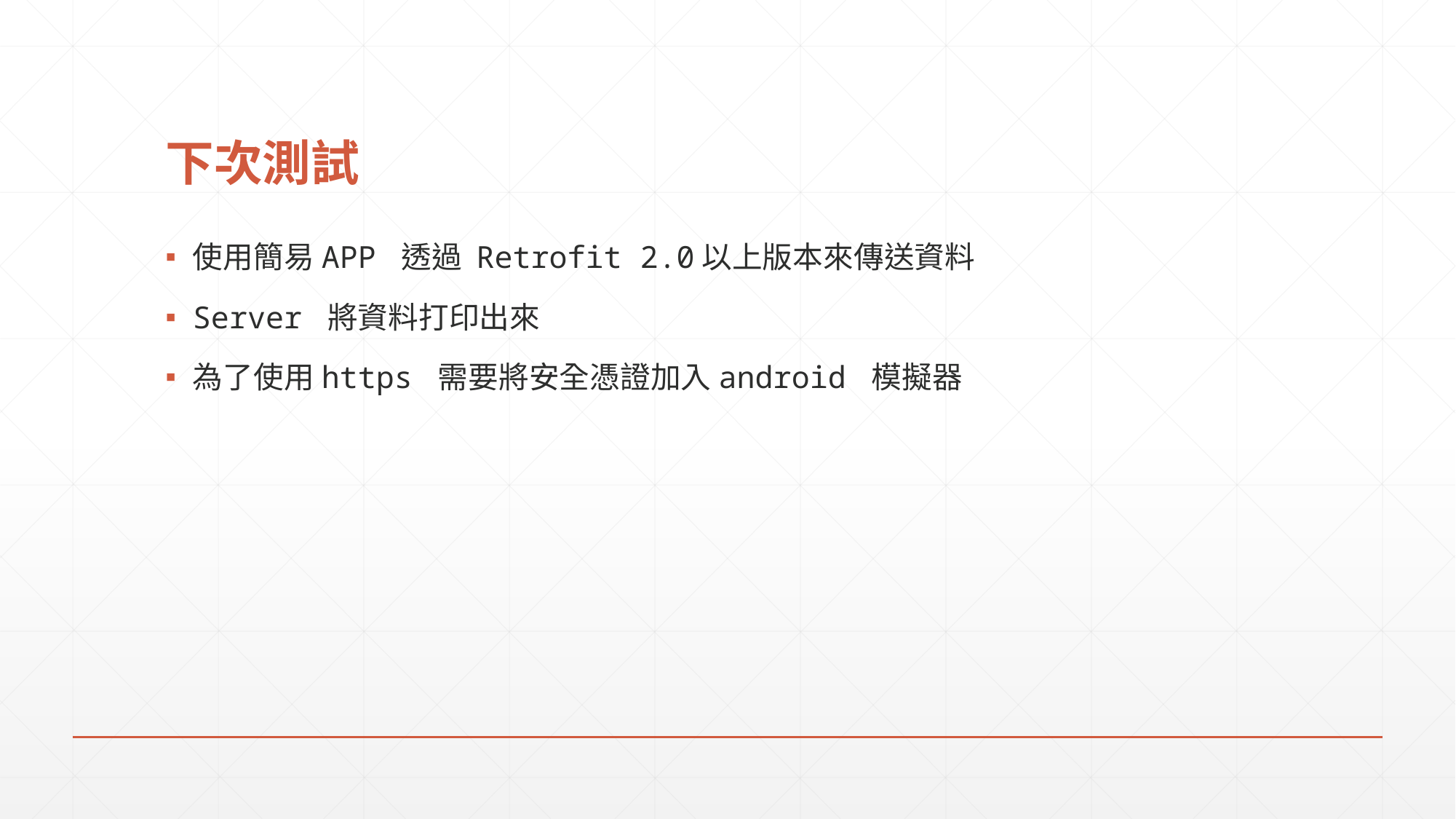

# 下次測試
使用簡易APP 透過 Retrofit 2.0以上版本來傳送資料
Server 將資料打印出來
為了使用https 需要將安全憑證加入android 模擬器